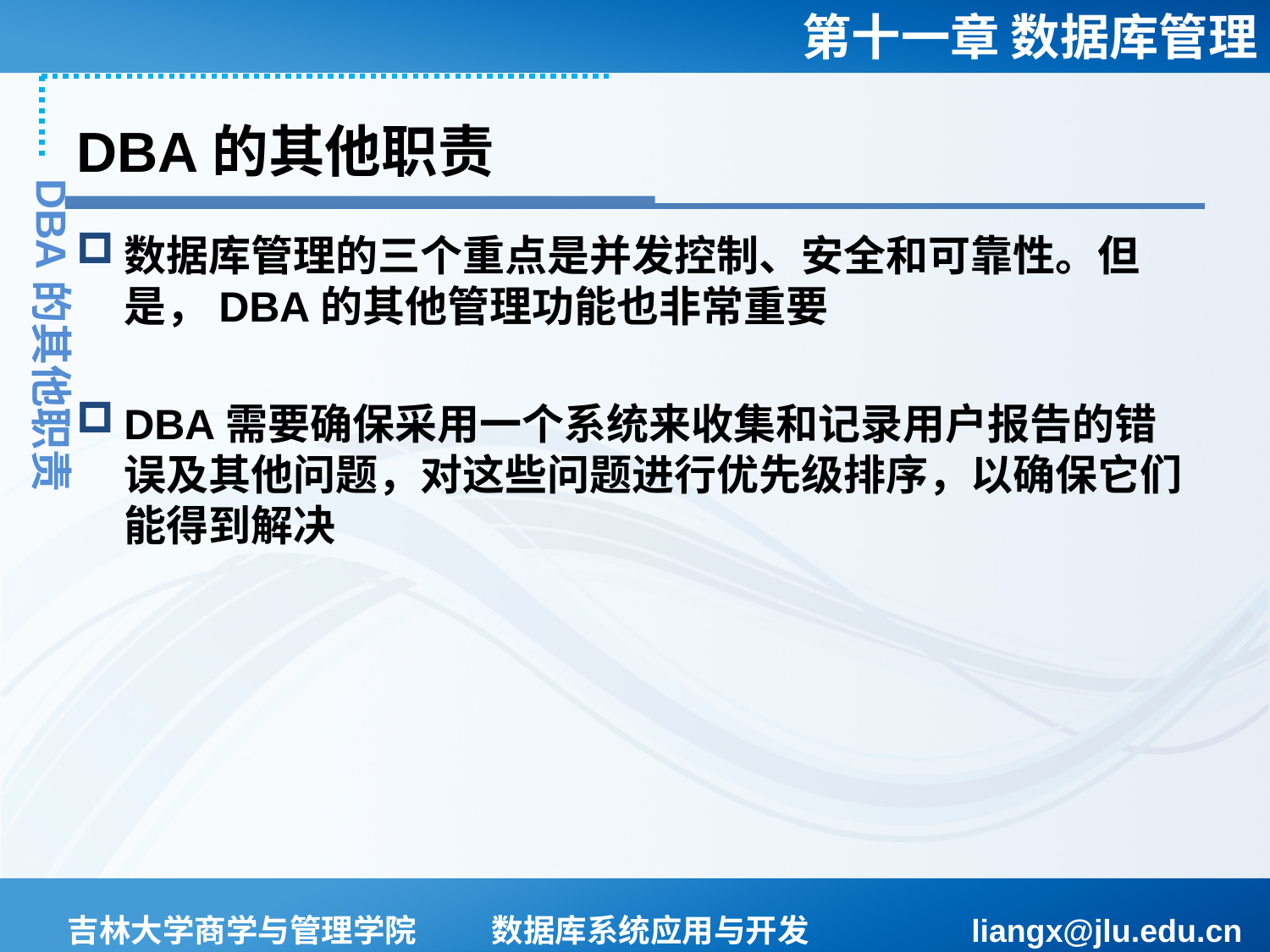

# DBA的其他职责
DBA的其他职责
数据库管理的三个重点是并发控制、安全和可靠性。但是，DBA的其他管理功能也非常重要

DBA需要确保采用一个系统来收集和记录用户报告的错误及其他问题，对这些问题进行优先级排序，以确保它们能得到解决